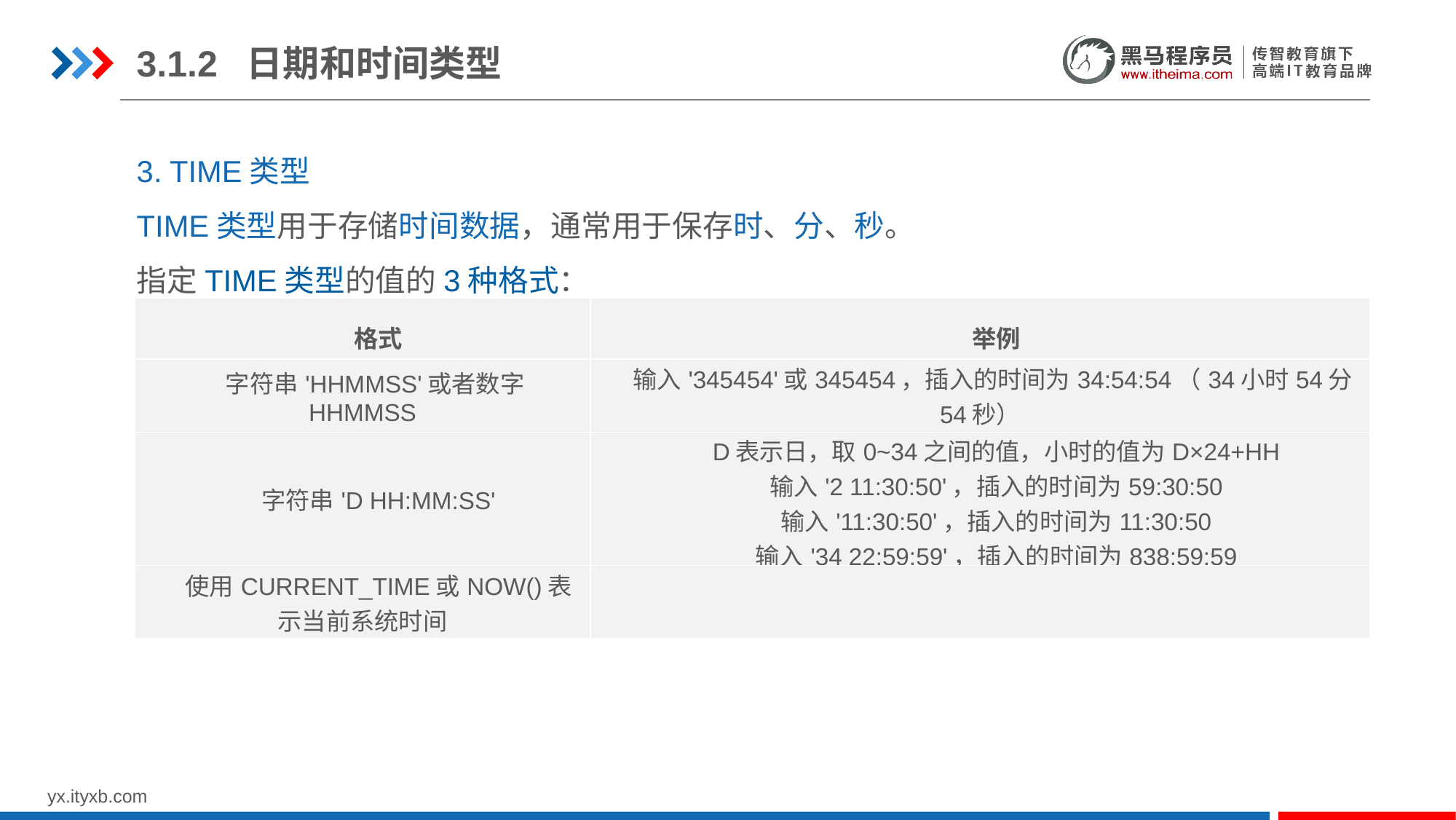

3.1.2  日期和时间类型
3. TIME类型
TIME类型用于存储时间数据，通常用于保存时、分、秒。
指定TIME类型的值的3种格式：
| 格式 | 举例 |
| --- | --- |
| 字符串'HHMMSS'或者数字HHMMSS | 输入'345454'或345454，插入的时间为34:54:54（34小时54分54秒） |
| 字符串'D HH:MM:SS' | D表示日，取0~34之间的值，小时的值为D×24+HH 输入'2 11:30:50'，插入的时间为59:30:50 输入'11:30:50'，插入的时间为11:30:50 输入'34 22:59:59'，插入的时间为838:59:59 |
| 使用CURRENT\_TIME或NOW()表示当前系统时间 |  |